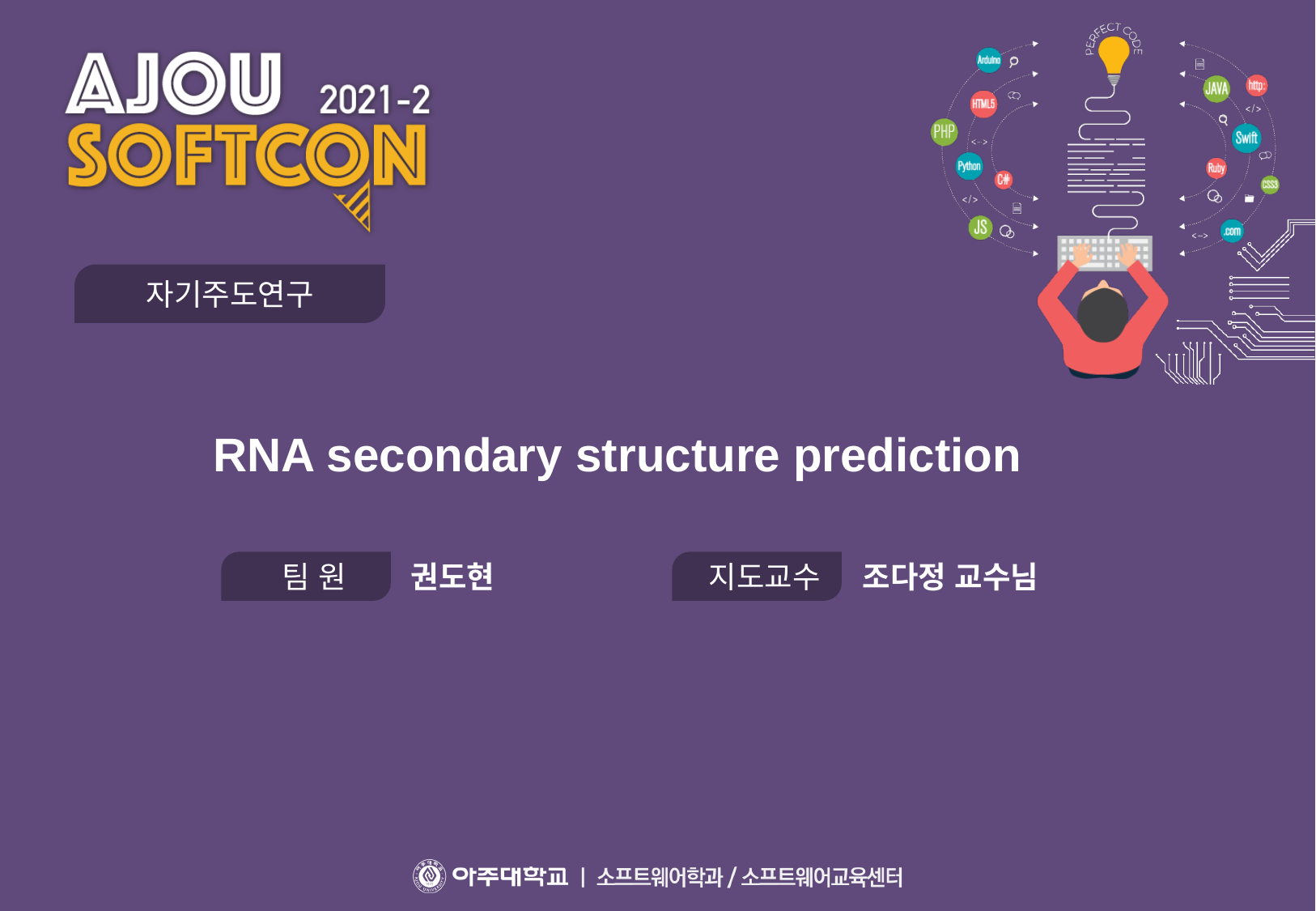

자기주도연구
RNA secondary structure prediction
 팀 원
권도현
 지도교수
조다정 교수님